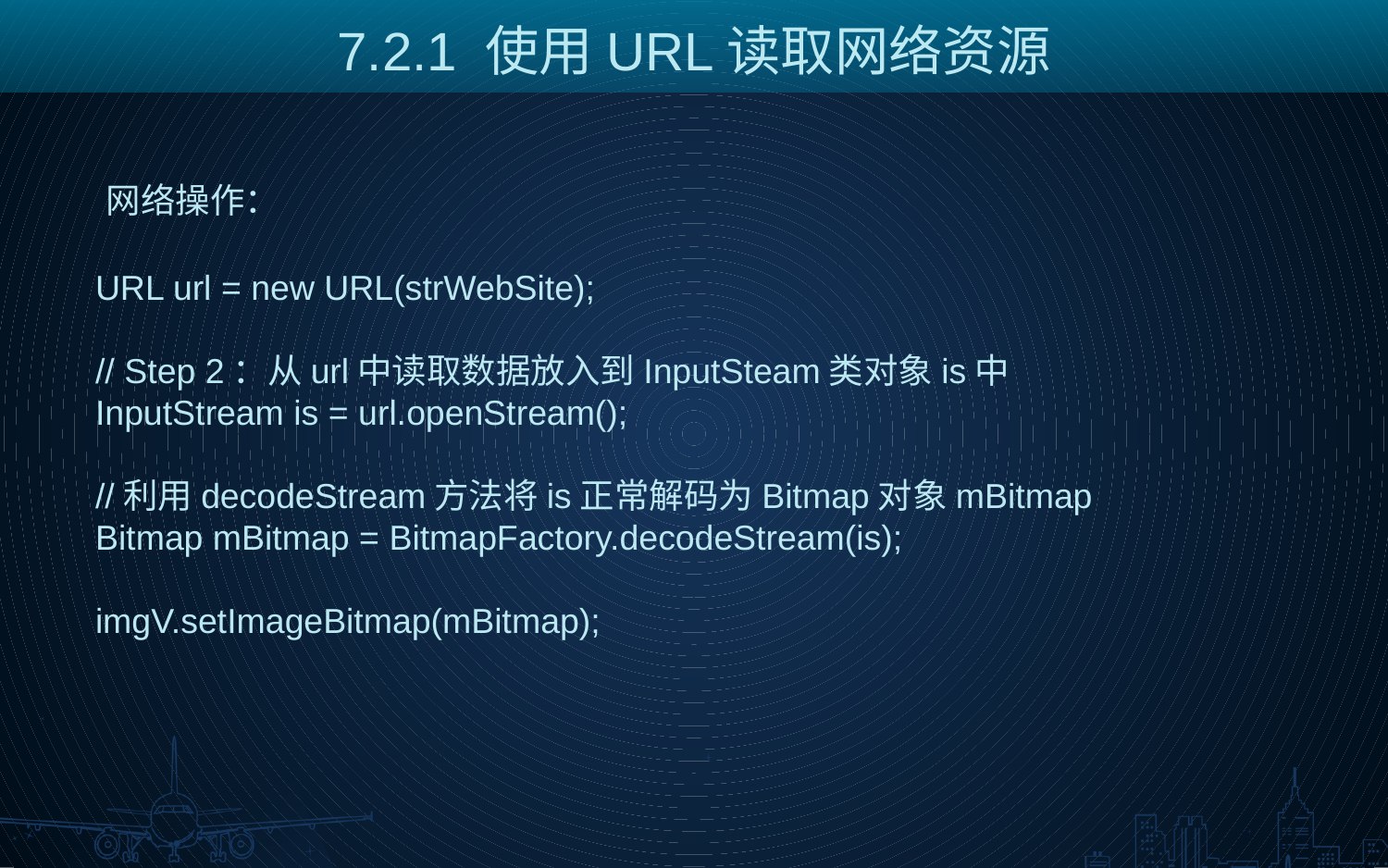

7.2.1 使用URL读取网络资源
网络操作：
URL url = new URL(strWebSite);

// Step 2：从url中读取数据放入到InputSteam类对象is中
InputStream is = url.openStream();

//利用decodeStream方法将is正常解码为Bitmap对象mBitmap
Bitmap mBitmap = BitmapFactory.decodeStream(is);

imgV.setImageBitmap(mBitmap);